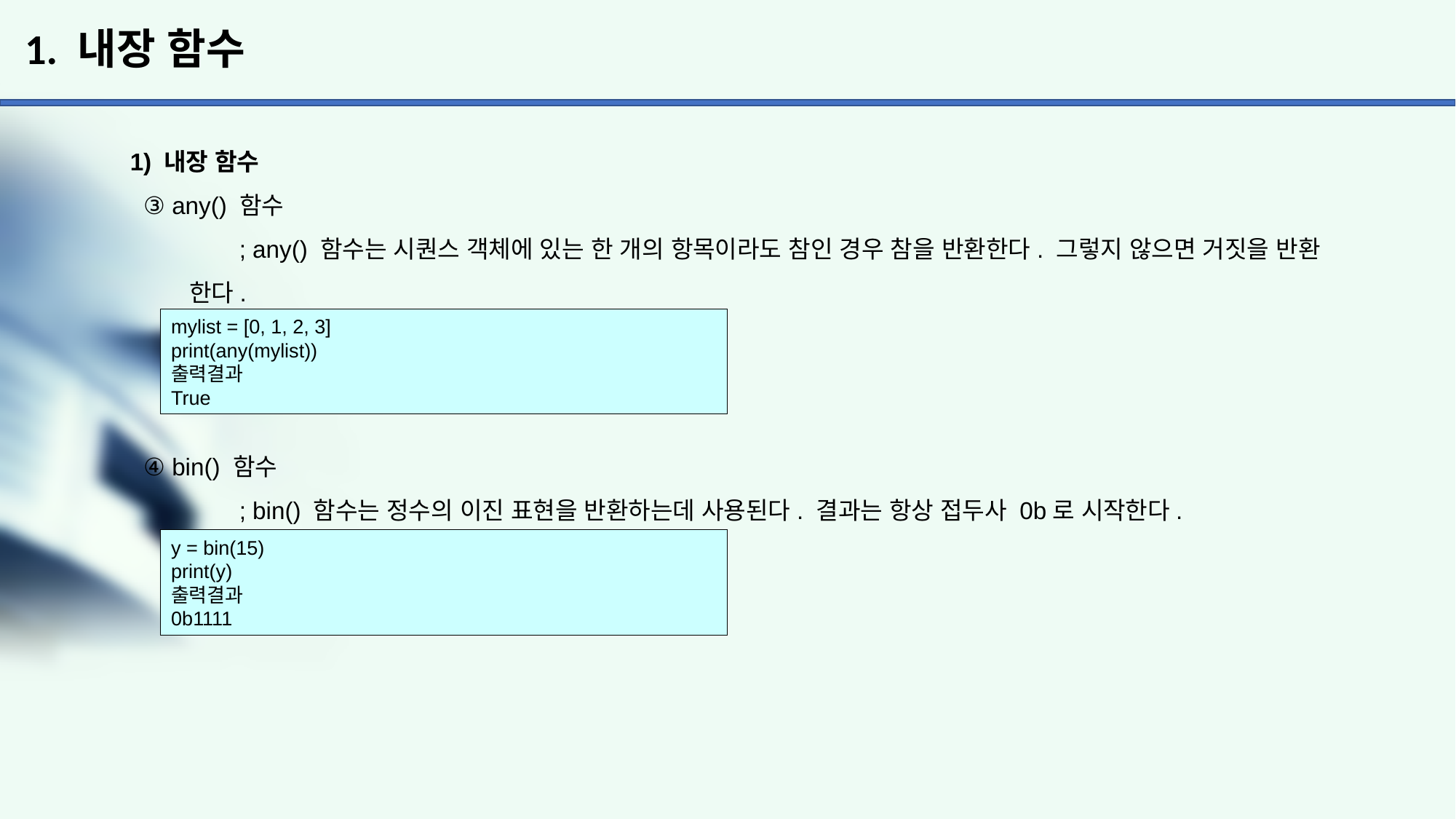

# 1. 내장 함수
1) 내장 함수
  ③ any() 함수
	; any() 함수는 시퀀스 객체에 있는 한 개의 항목이라도 참인 경우 참을 반환한다. 그렇지 않으면 거짓을 반환
        한다.

  ④ bin() 함수
	; bin() 함수는 정수의 이진 표현을 반환하는데 사용된다. 결과는 항상 접두사 0b로 시작한다.
mylist = [0, 1, 2, 3]
print(any(mylist))
출력결과
True
y = bin(15)
print(y)
출력결과
0b1111